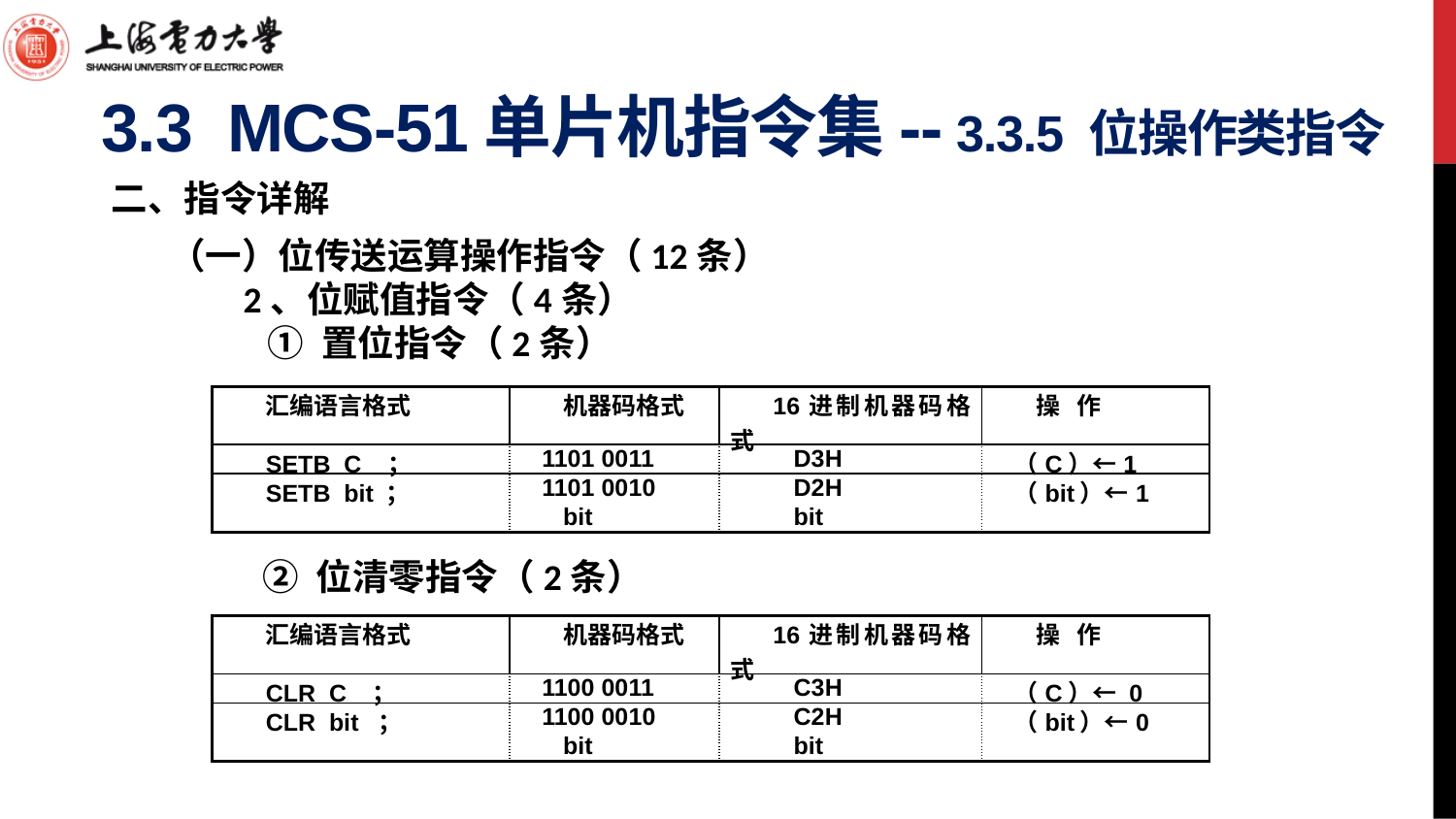

# 3.3  MCS-51单片机指令集-- 3.3.5 位操作类指令
二、指令详解

（一）位传送运算操作指令（12条）
         2、位赋值指令（4条）
            ① 置位指令（2条）
| 汇编语言格式 | 机器码格式 | 16进制机器码格式 | 操 作 |
| --- | --- | --- | --- |
| SETB C ； | 1101 0011 | D3H | （C）←1 |
| SETB bit ； | 1101 0010 | D2H | （bit）←1 |
|  | bit | bit |  |
          ② 位清零指令（2条）
| 汇编语言格式 | 机器码格式 | 16进制机器码格式 | 操 作 |
| --- | --- | --- | --- |
| CLR C ； | 1100 0011 | C3H | （C）← 0 |
| CLR bit ； | 1100 0010 | C2H | （bit）←0 |
|  | bit | bit |  |